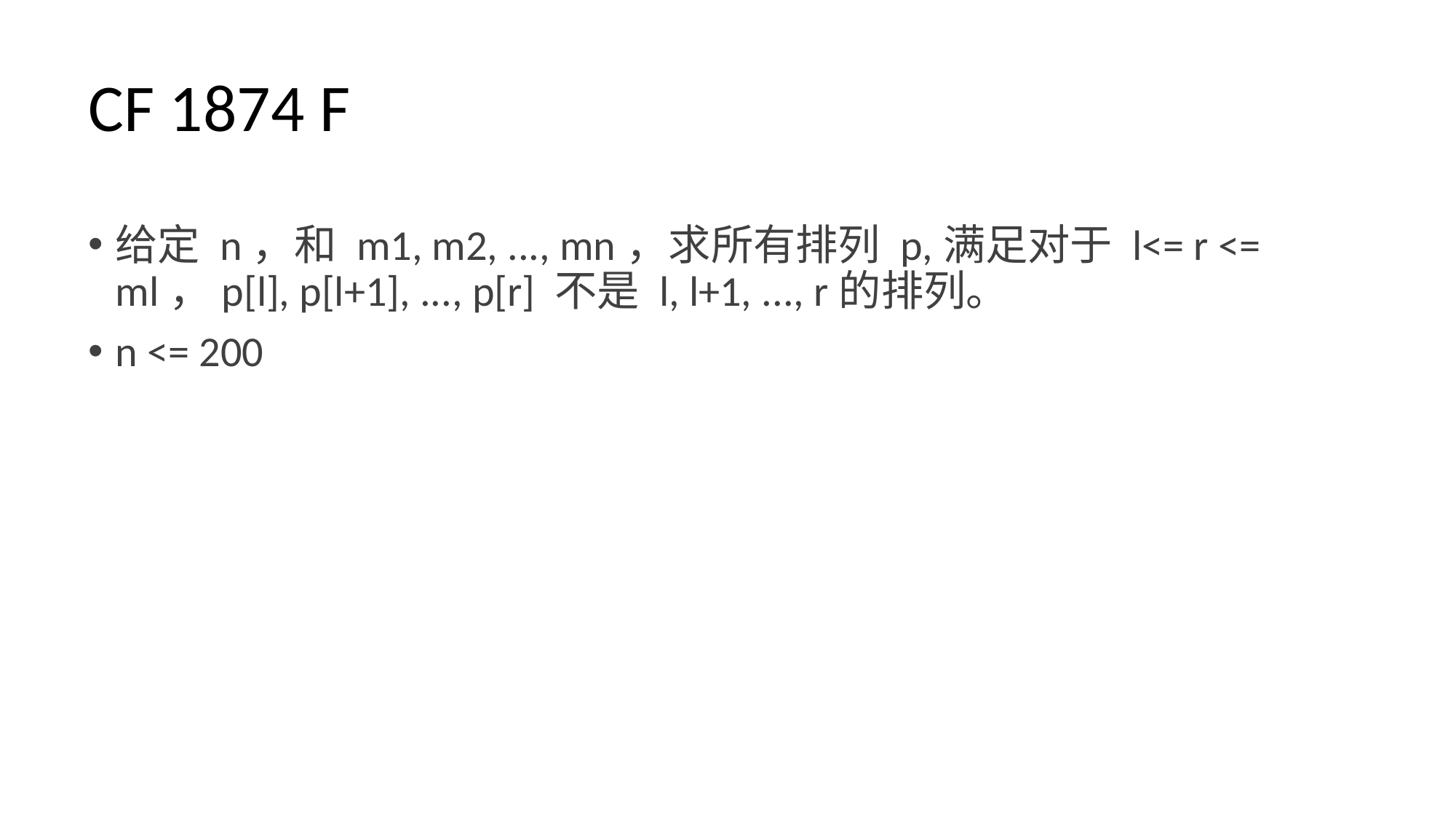

# CF 1874 F
给定 n，和 m1, m2, ..., mn，求所有排列 p,满足对于 l<= r <= ml，p[l], p[l+1], ..., p[r] 不是 l, l+1, ..., r的排列。
n <= 200